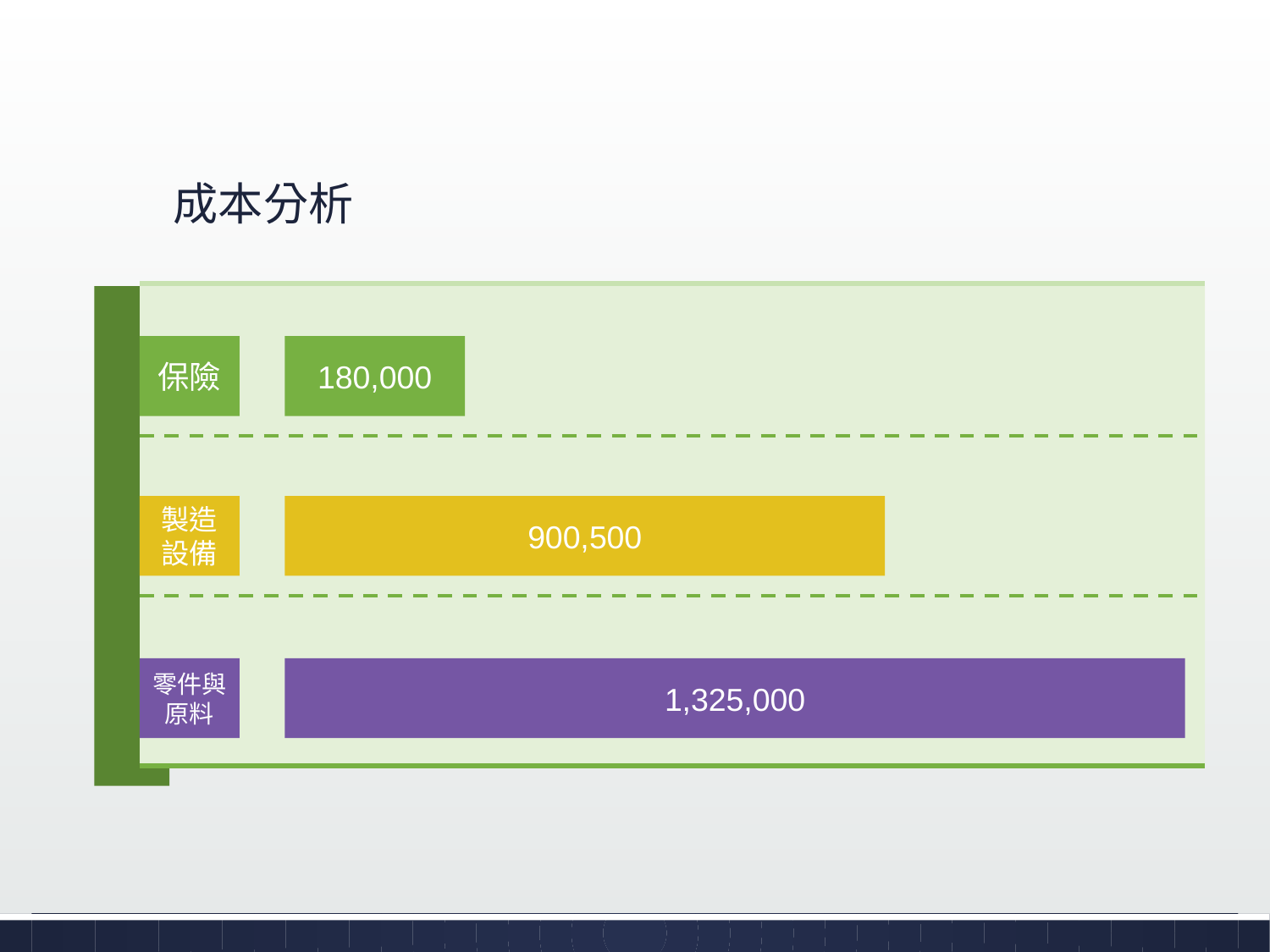

# 成本分析

保險
180,000
製造設備
900,500
零件與原料
1,325,000